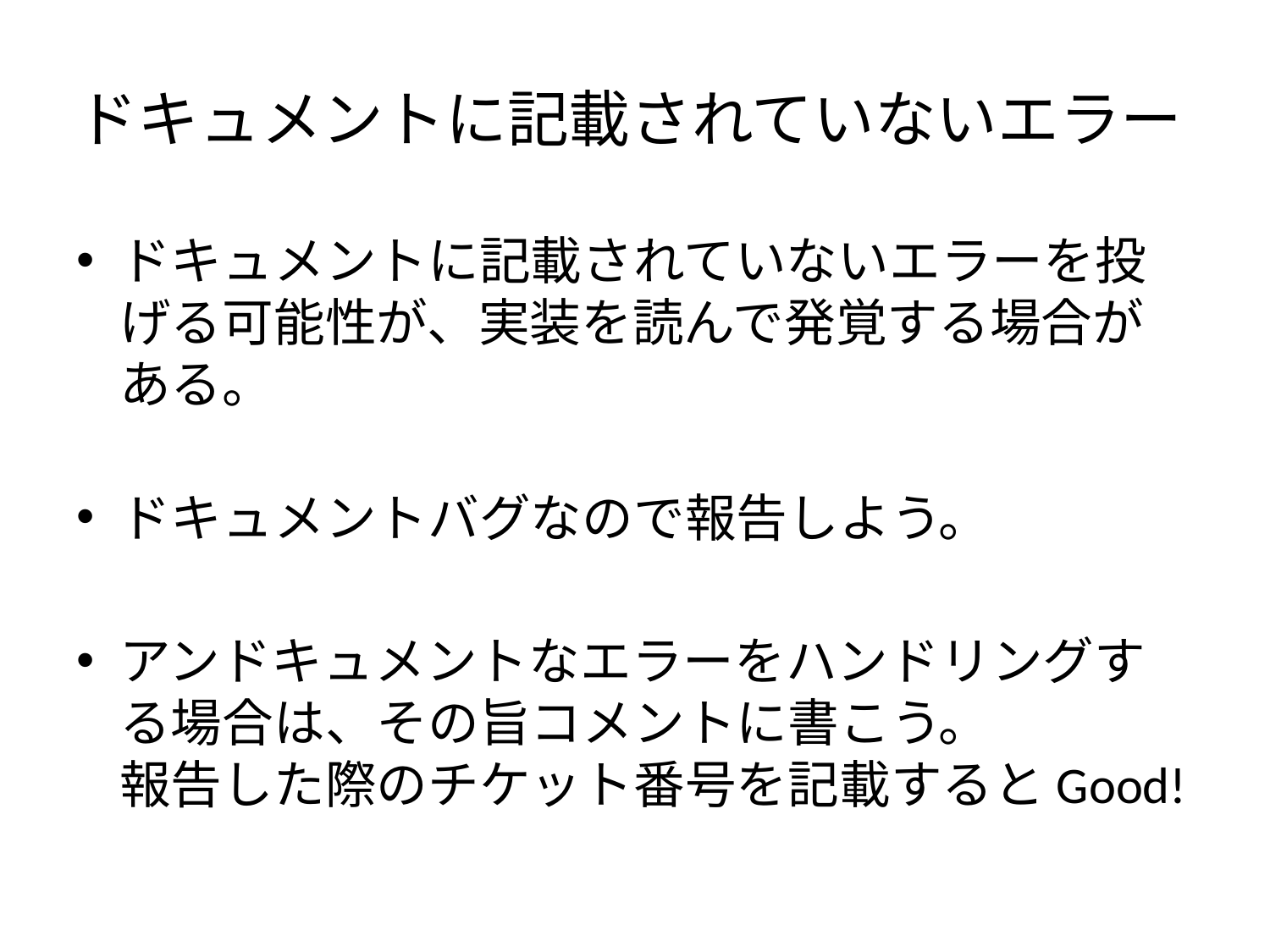

# ドキュメントに記載されていないエラー
ドキュメントに記載されていないエラーを投げる可能性が、実装を読んで発覚する場合がある。
ドキュメントバグなので報告しよう。

アンドキュメントなエラーをハンドリングする場合は、その旨コメントに書こう。
報告した際のチケット番号を記載するとGood!